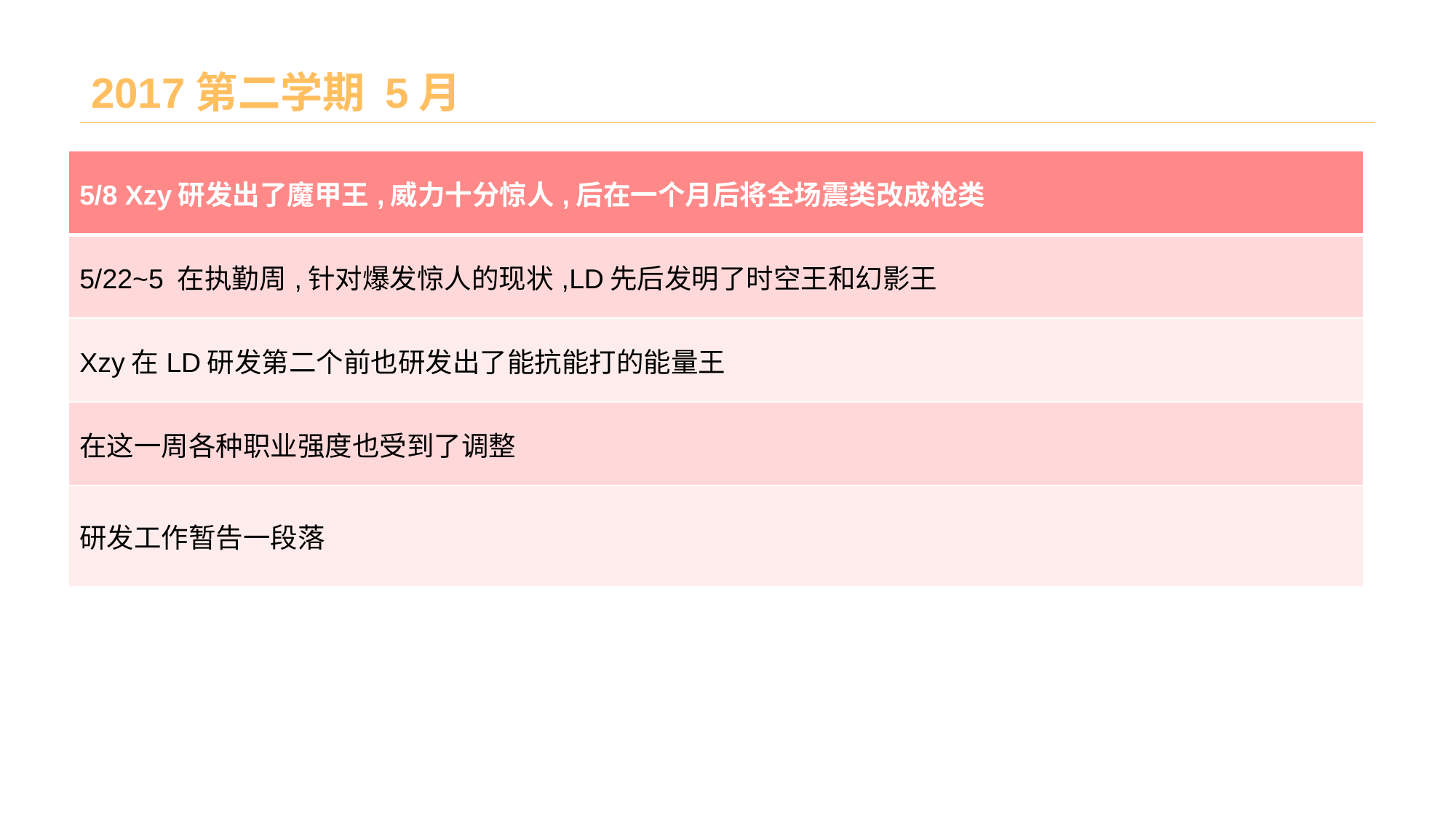

# 2017第二学期 5月
| 5/8 Xzy研发出了魔甲王,威力十分惊人,后在一个月后将全场震类改成枪类 |
| --- |
| 5/22~5 在执勤周,针对爆发惊人的现状,LD先后发明了时空王和幻影王 |
| Xzy在LD研发第二个前也研发出了能抗能打的能量王 |
| 在这一周各种职业强度也受到了调整 |
| 研发工作暂告一段落 |